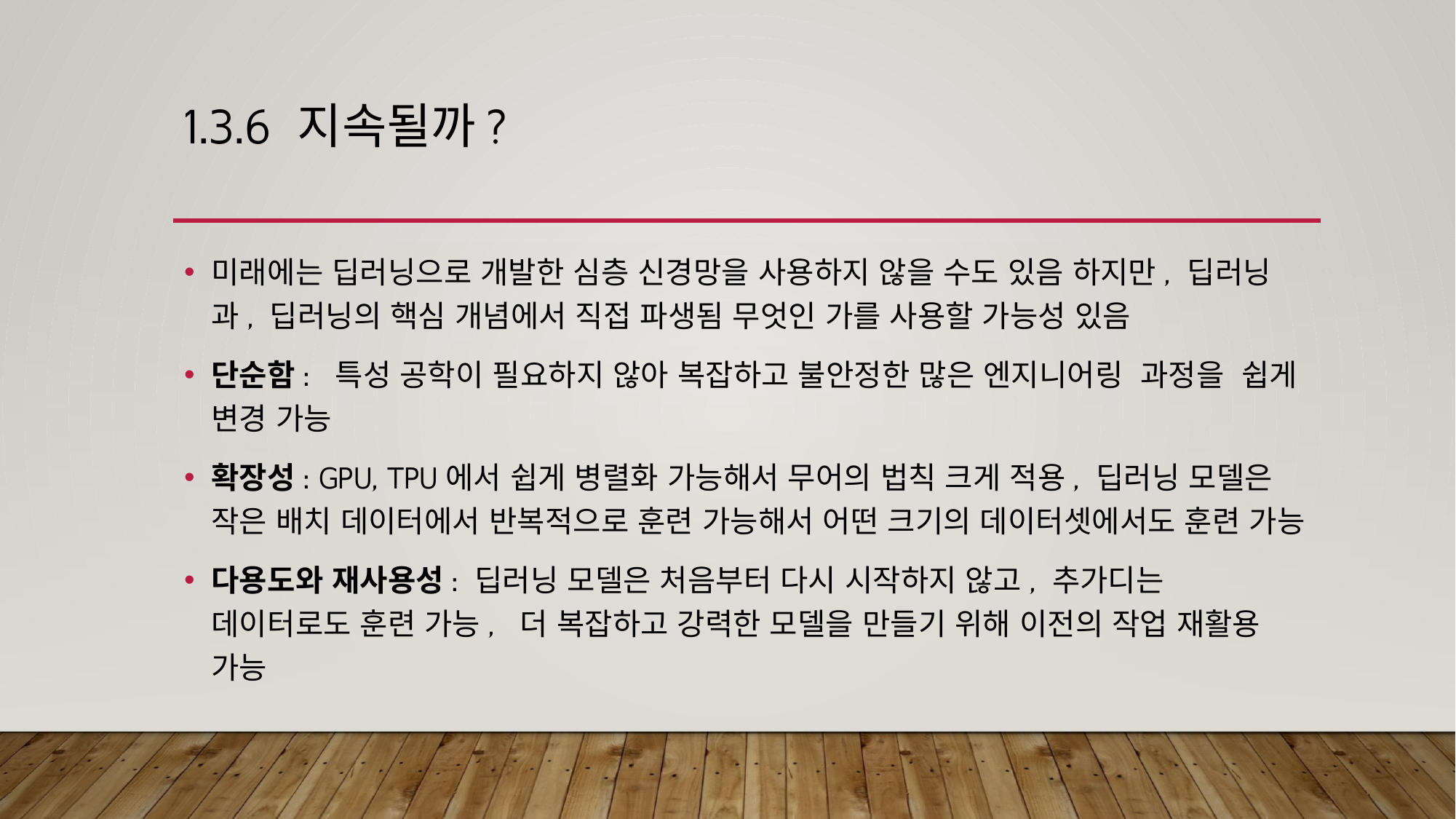

# 1.3.6 지속될까?
미래에는 딥러닝으로 개발한 심층 신경망을 사용하지 않을 수도 있음 하지만, 딥러닝과, 딥러닝의 핵심 개념에서 직접 파생됨 무엇인 가를 사용할 가능성 있음
단순함:  특성 공학이 필요하지 않아 복잡하고 불안정한 많은 엔지니어링  과정을  쉽게 변경 가능
확장성: GPU, TPU에서 쉽게 병렬화 가능해서 무어의 법칙 크게 적용, 딥러닝 모델은 작은 배치 데이터에서 반복적으로 훈련 가능해서 어떤 크기의 데이터셋에서도 훈련 가능
다용도와 재사용성: 딥러닝 모델은 처음부터 다시 시작하지 않고, 추가디는 데이터로도 훈련 가능,  더 복잡하고 강력한 모델을 만들기 위해 이전의 작업 재활용 가능